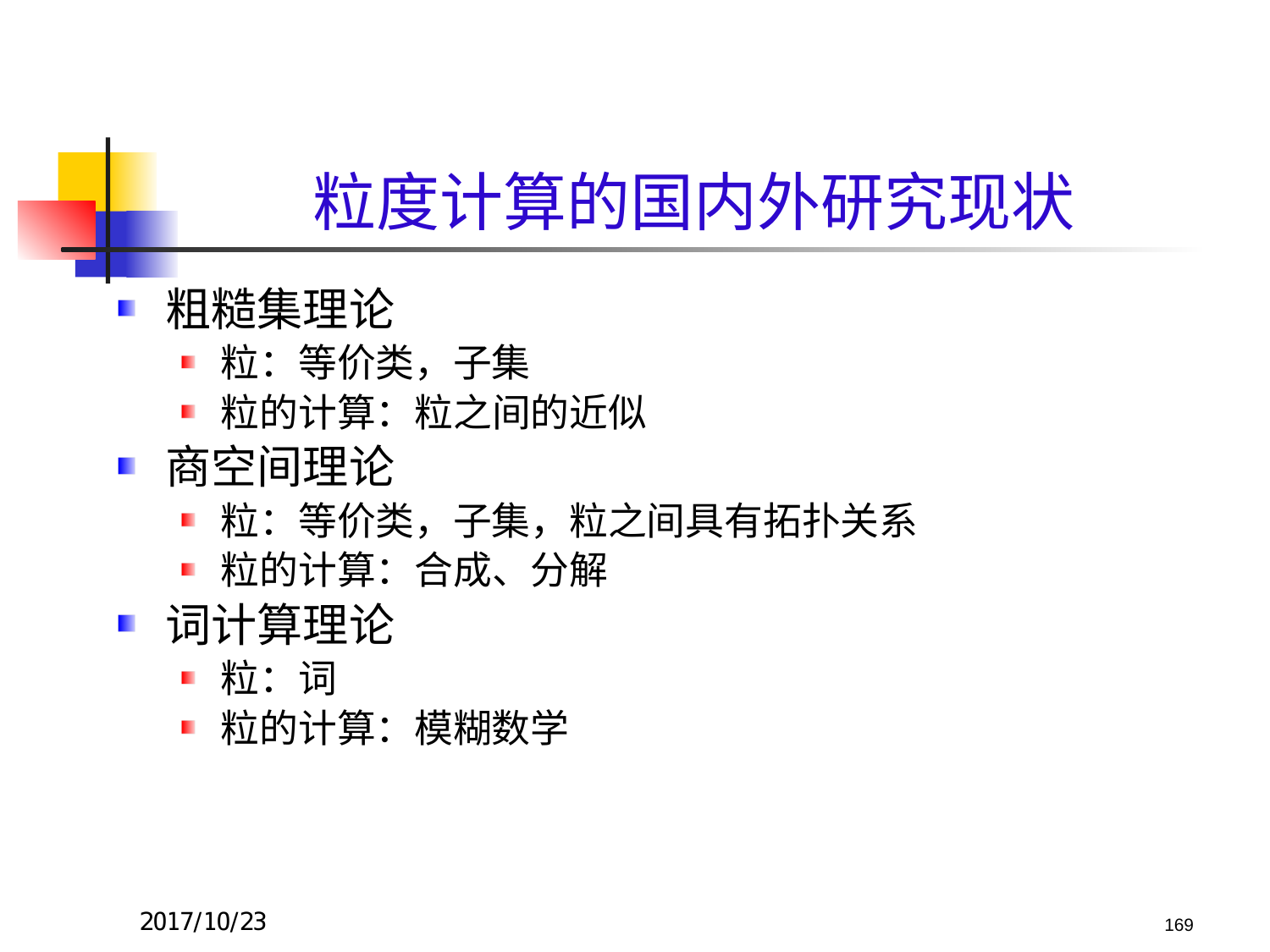

# 粒度计算的国内外研究现状
粗糙集理论
粒：等价类，子集
粒的计算：粒之间的近似
商空间理论
粒：等价类，子集，粒之间具有拓扑关系
粒的计算：合成、分解
词计算理论
粒：词
粒的计算：模糊数学
2017/10/23
169